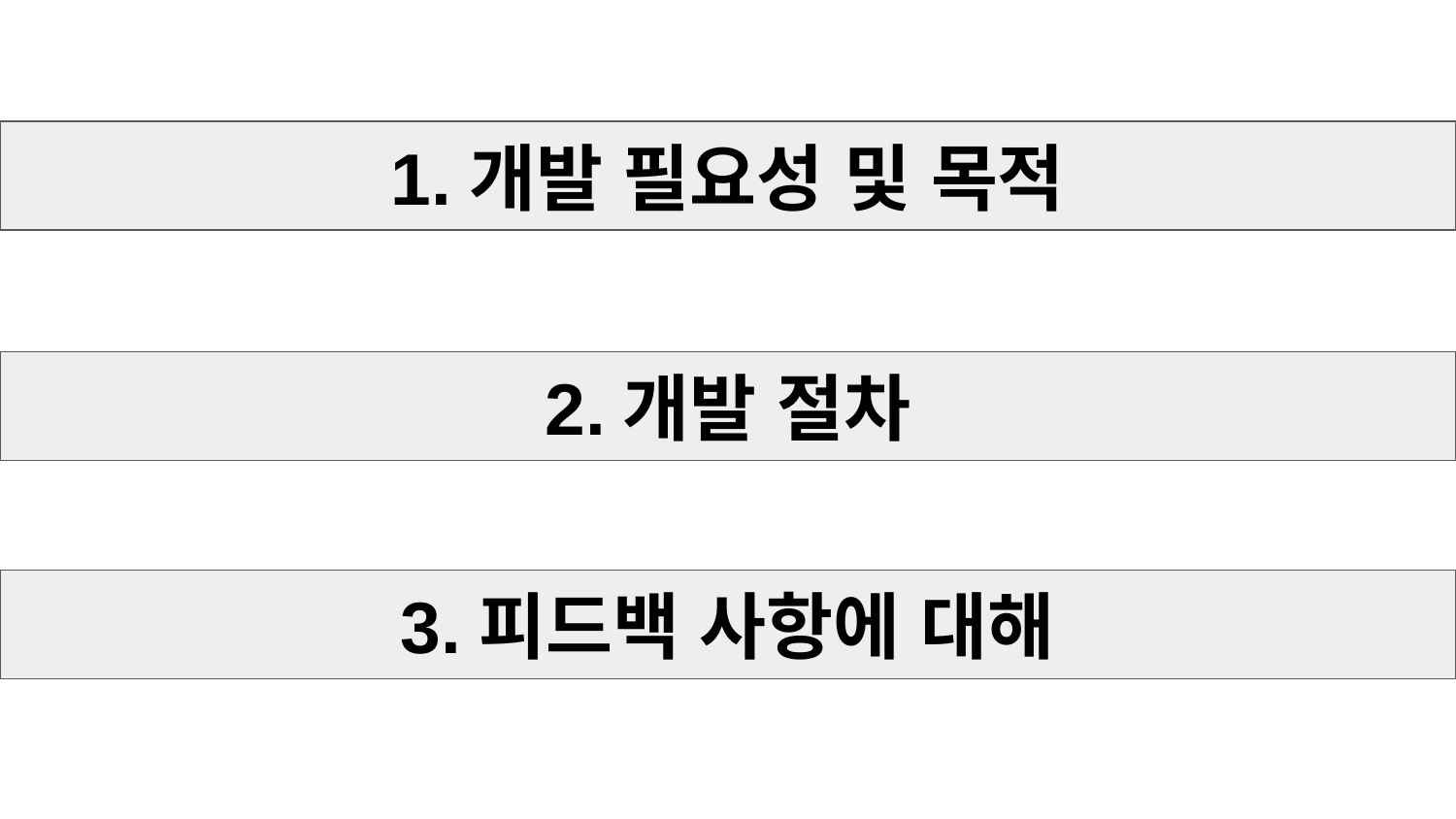

1.개발 필요성 및 목적
2.개발 절차
3.피드백 사항에 대해